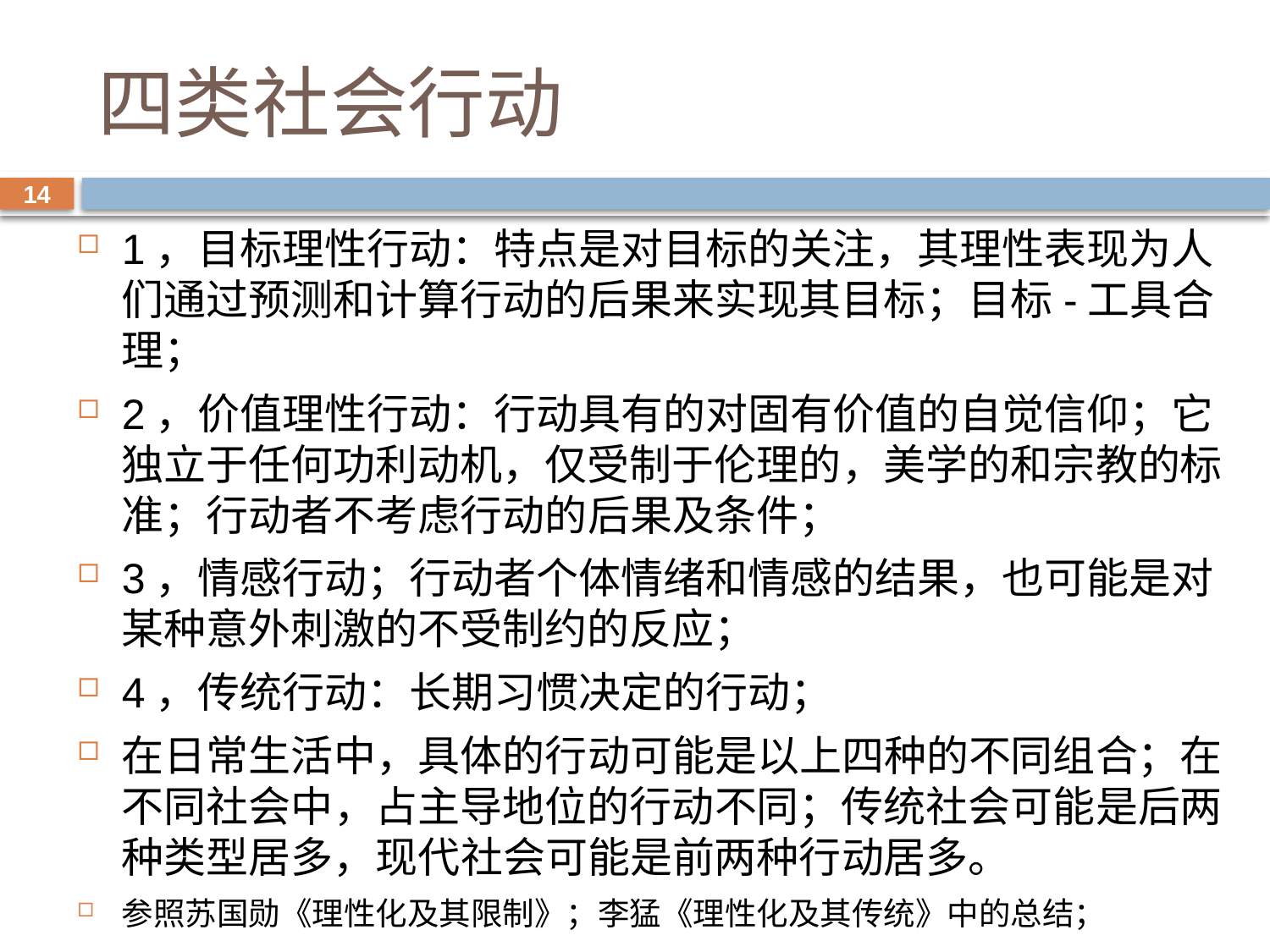

# 四类社会行动
14
1，目标理性行动：特点是对目标的关注，其理性表现为人们通过预测和计算行动的后果来实现其目标；目标-工具合理；
2，价值理性行动：行动具有的对固有价值的自觉信仰；它独立于任何功利动机，仅受制于伦理的，美学的和宗教的标准；行动者不考虑行动的后果及条件；
3，情感行动；行动者个体情绪和情感的结果，也可能是对某种意外刺激的不受制约的反应；
4，传统行动：长期习惯决定的行动；
在日常生活中，具体的行动可能是以上四种的不同组合；在不同社会中，占主导地位的行动不同；传统社会可能是后两种类型居多，现代社会可能是前两种行动居多。
参照苏国勋《理性化及其限制》；李猛《理性化及其传统》中的总结；